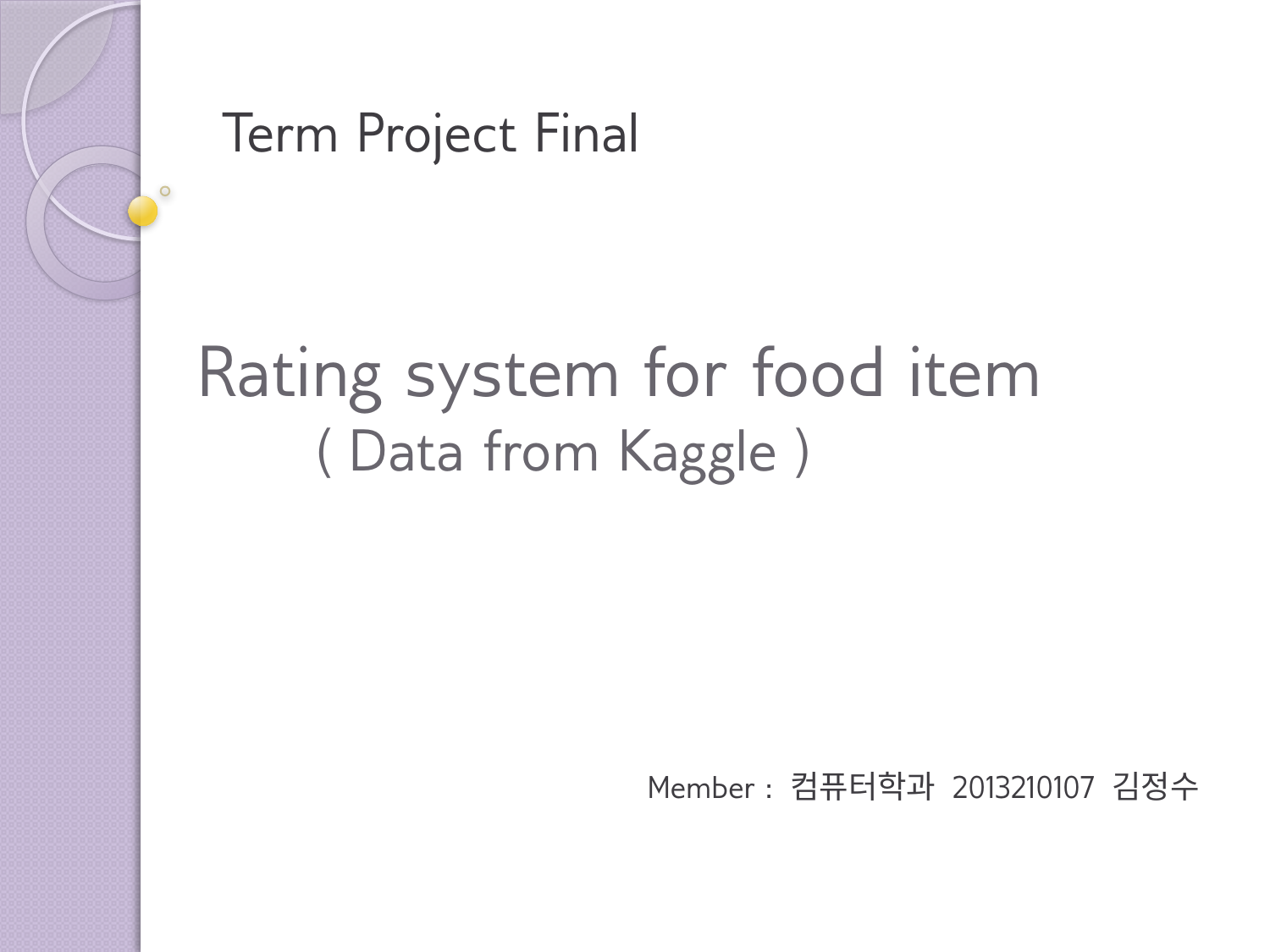

Term Project Final

# Rating system for food item ( Data from Kaggle )
Member : 컴퓨터학과 2013210107 김정수